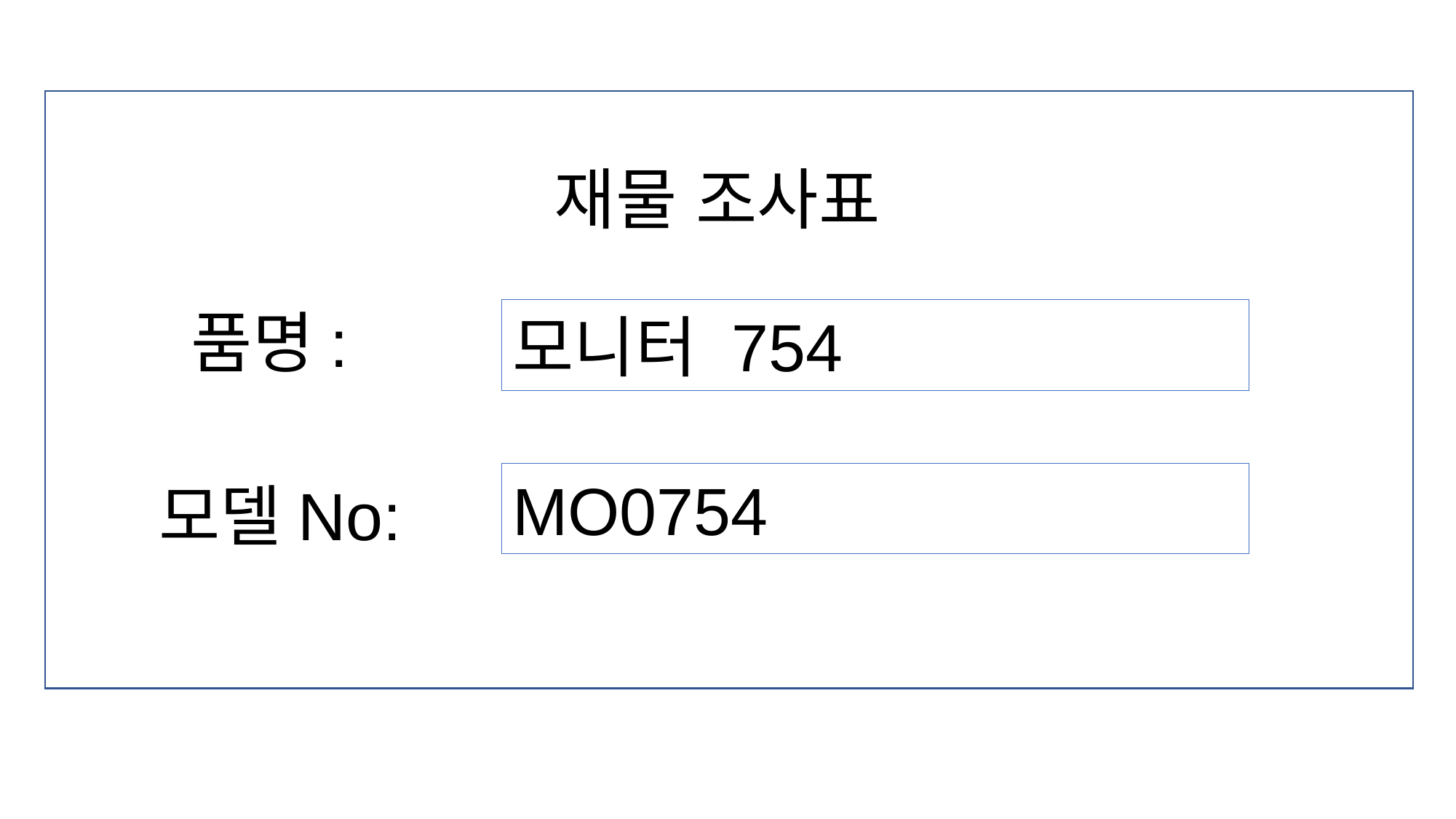

재물 조사표
품명:
모니터 754
MO0754
모델No: